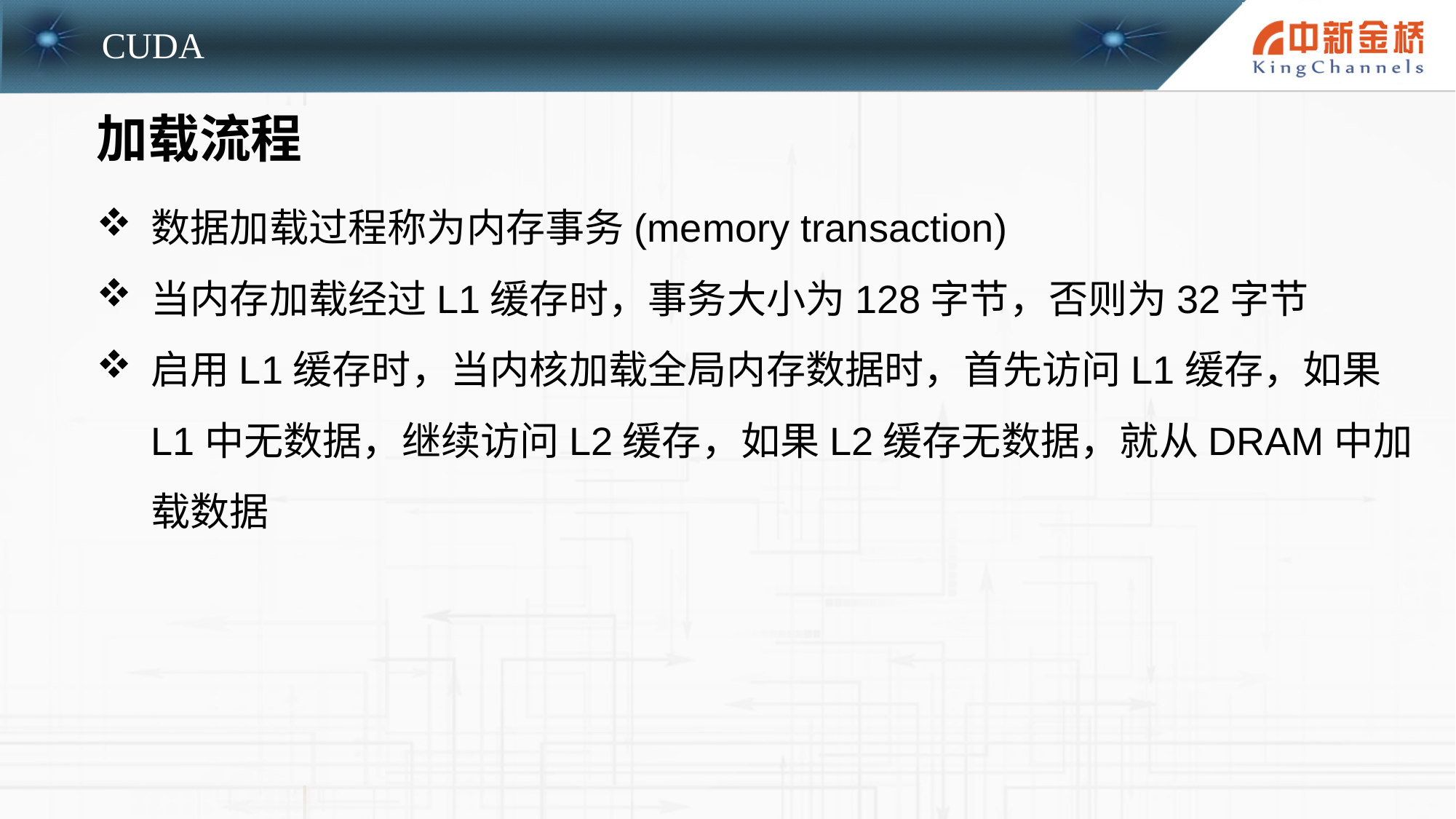

加载流程
数据加载过程称为内存事务(memory transaction)
当内存加载经过L1缓存时，事务大小为128字节，否则为32字节
启用L1缓存时，当内核加载全局内存数据时，首先访问L1缓存，如果L1中无数据，继续访问L2缓存，如果L2缓存无数据，就从DRAM中加载数据